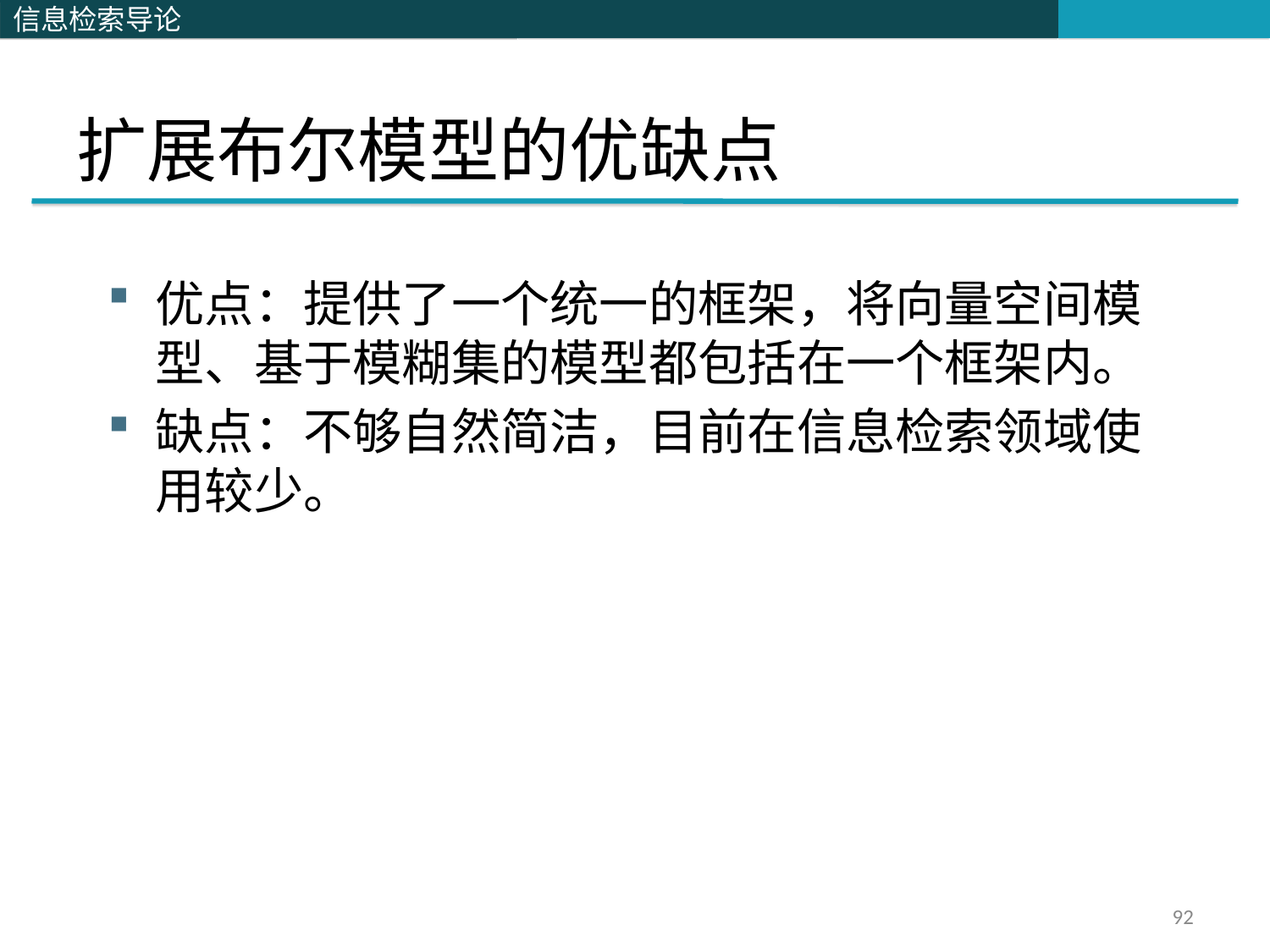

# 扩展布尔模型的优缺点
优点：提供了一个统一的框架，将向量空间模型、基于模糊集的模型都包括在一个框架内。
缺点：不够自然简洁，目前在信息检索领域使用较少。

92